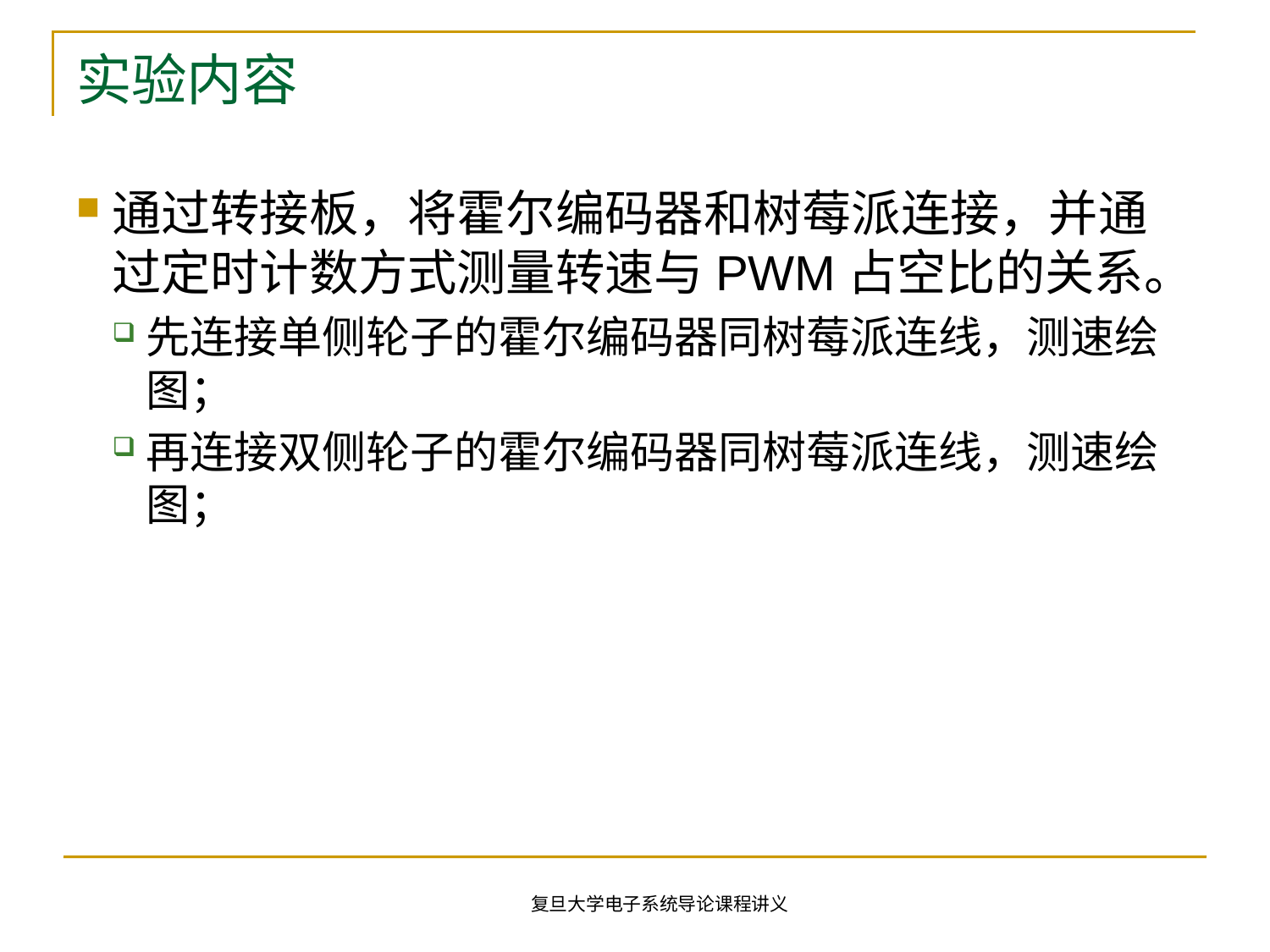

# 实验内容
通过转接板，将霍尔编码器和树莓派连接，并通过定时计数方式测量转速与PWM占空比的关系。
先连接单侧轮子的霍尔编码器同树莓派连线，测速绘图；
再连接双侧轮子的霍尔编码器同树莓派连线，测速绘图；